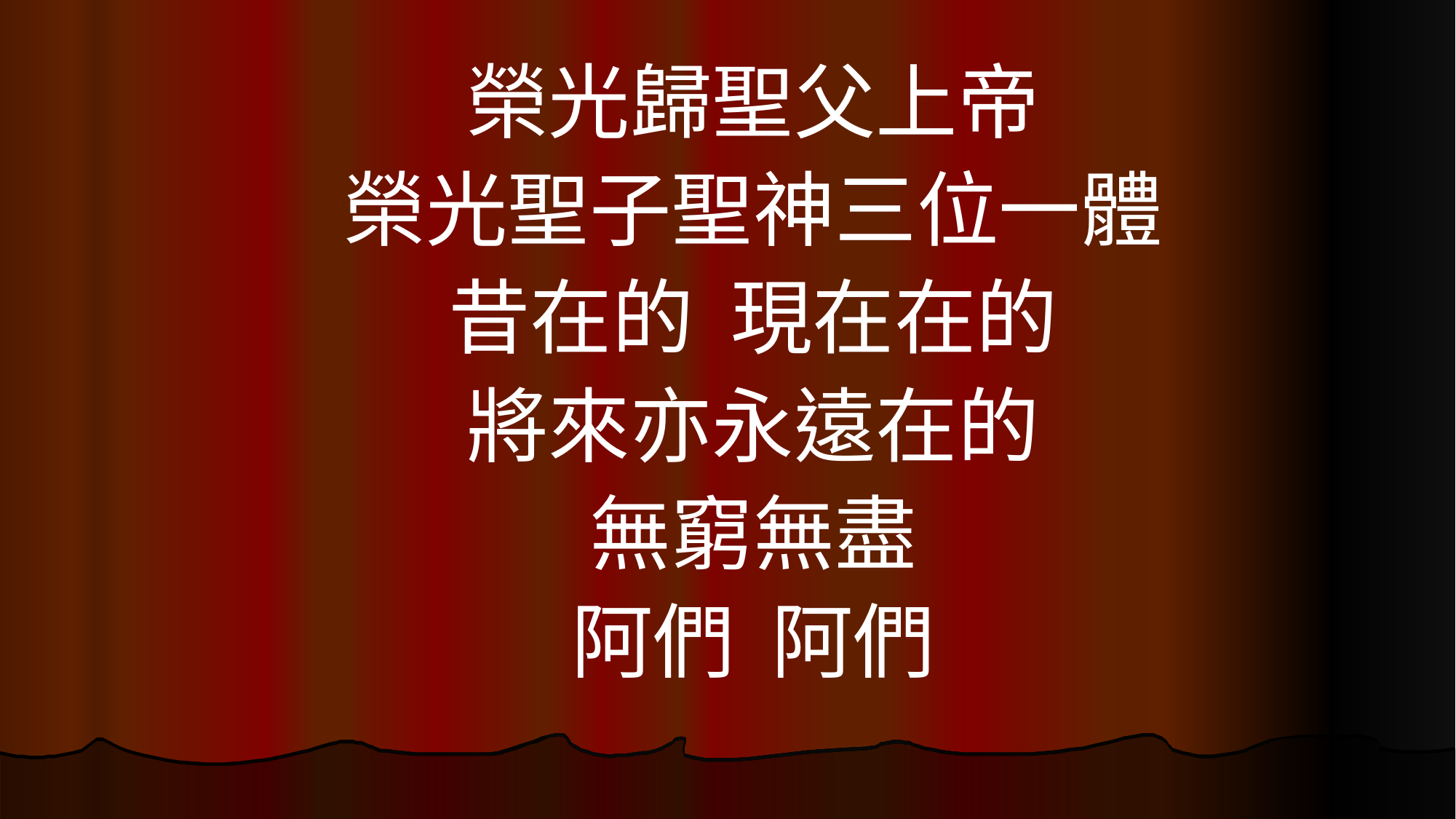

榮光歸聖父上帝
榮光聖子聖神三位一體
昔在的  現在在的
將來亦永遠在的
無窮無盡
阿們  阿們